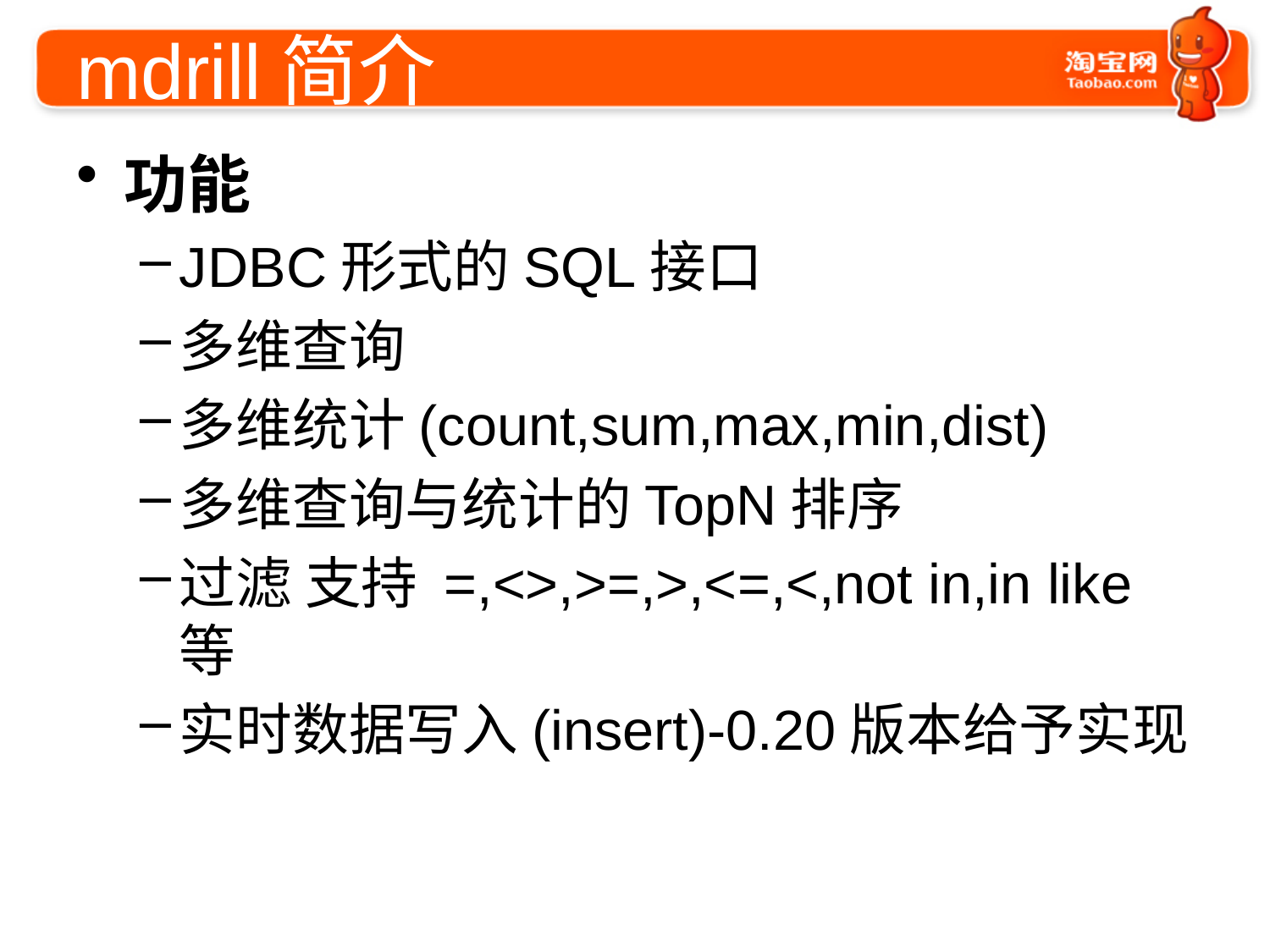

# mdrill简介
功能
JDBC形式的SQL接口
多维查询
多维统计(count,sum,max,min,dist)
多维查询与统计的TopN排序
过滤 支持 =,<>,>=,>,<=,<,not in,in like等
实时数据写入(insert)-0.20版本给予实现